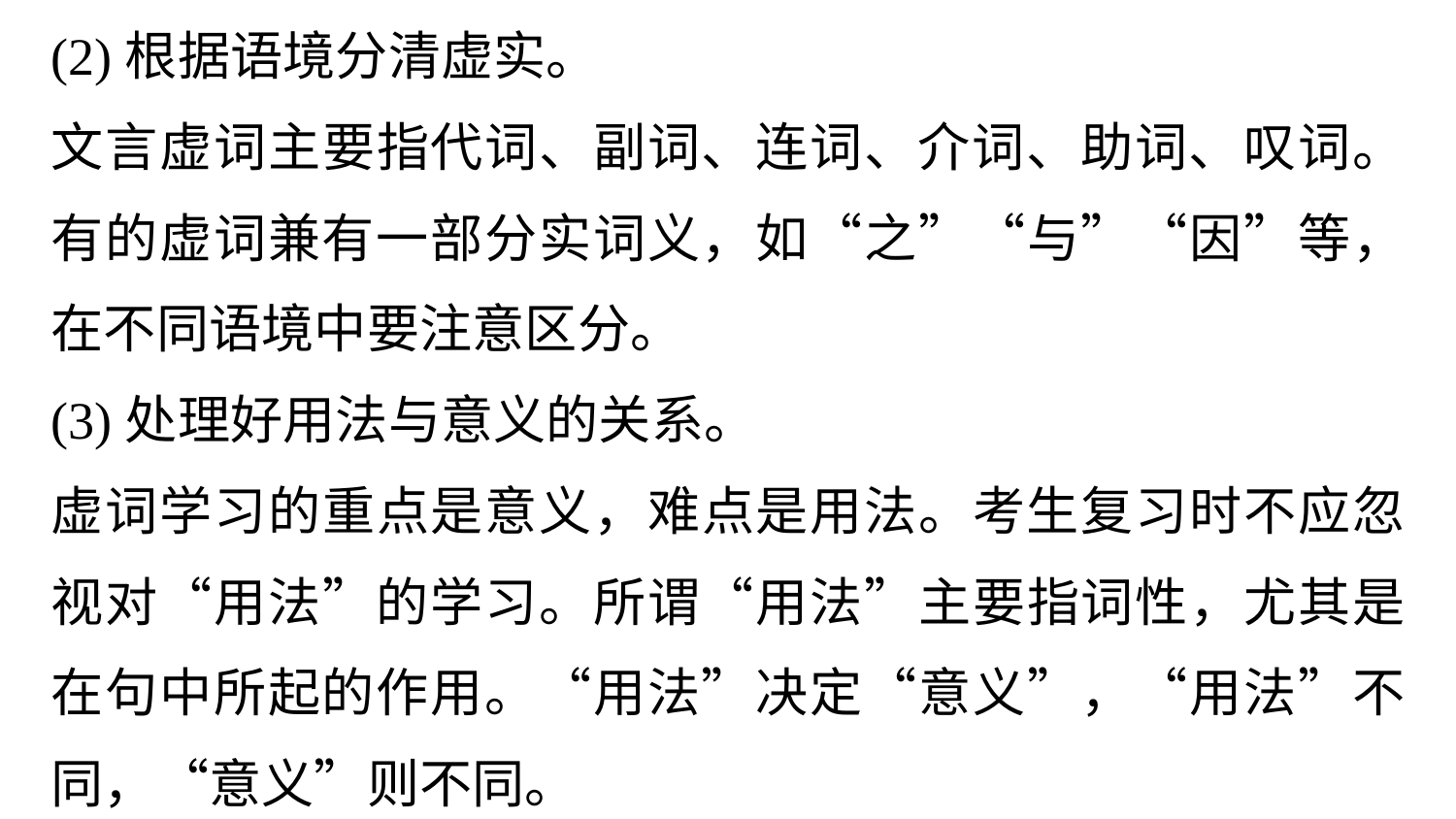

(2)根据语境分清虚实。
文言虚词主要指代词、副词、连词、介词、助词、叹词。有的虚词兼有一部分实词义，如“之”“与”“因”等，在不同语境中要注意区分。
(3)处理好用法与意义的关系。
虚词学习的重点是意义，难点是用法。考生复习时不应忽视对“用法”的学习。所谓“用法”主要指词性，尤其是在句中所起的作用。“用法”决定“意义”，“用法”不同，“意义”则不同。